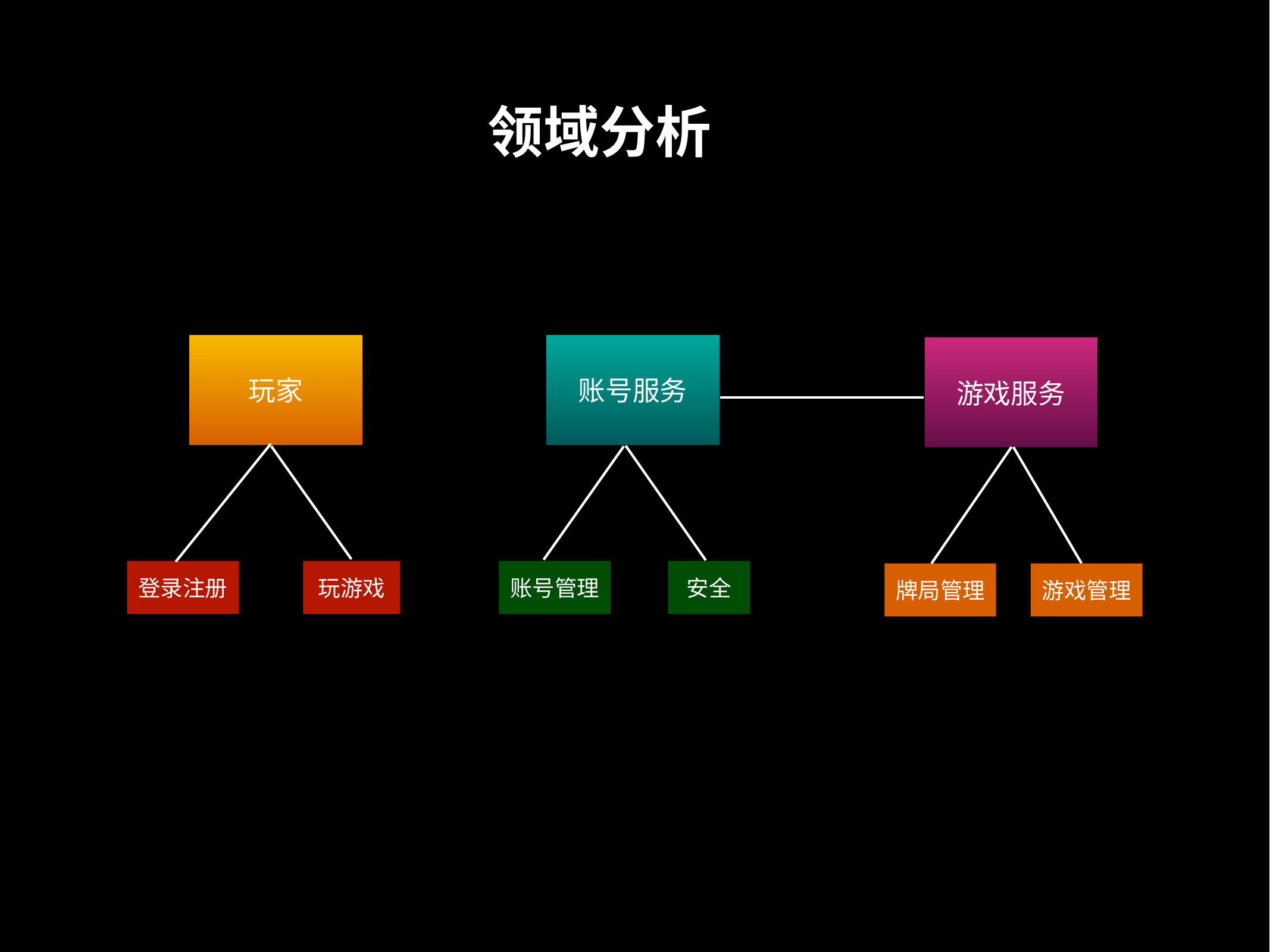

领域分析
玩家
账号服务
游戏服务

登录注册
玩游戏
账号管理
安全
牌局管理
游戏管理